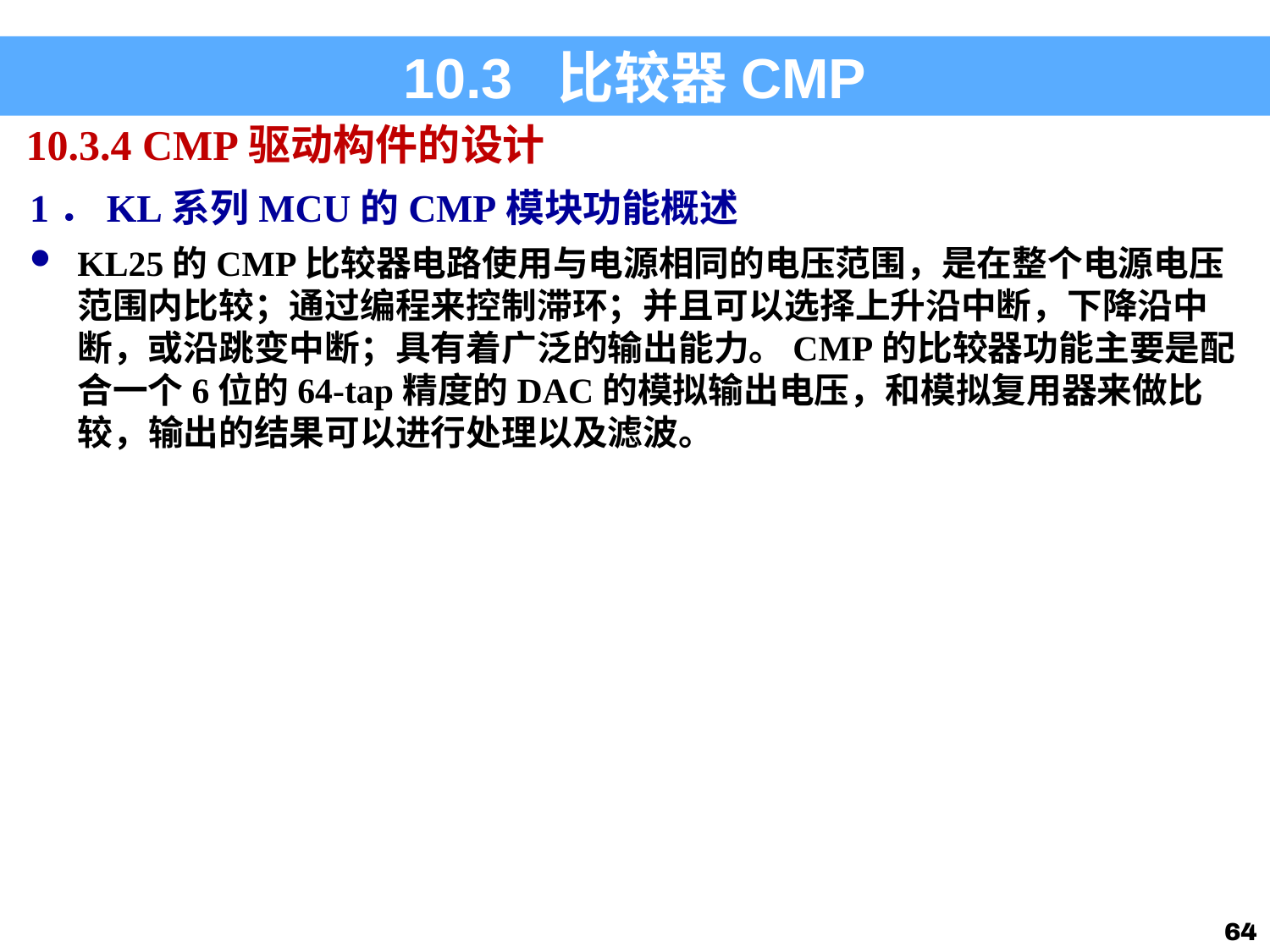

10.3  比较器CMP
10.3.4 CMP驱动构件的设计
1．KL系列MCU的CMP模块功能概述
KL25的CMP比较器电路使用与电源相同的电压范围，是在整个电源电压范围内比较；通过编程来控制滞环；并且可以选择上升沿中断，下降沿中断，或沿跳变中断；具有着广泛的输出能力。CMP的比较器功能主要是配合一个6位的64-tap精度的DAC的模拟输出电压，和模拟复用器来做比较，输出的结果可以进行处理以及滤波。
64